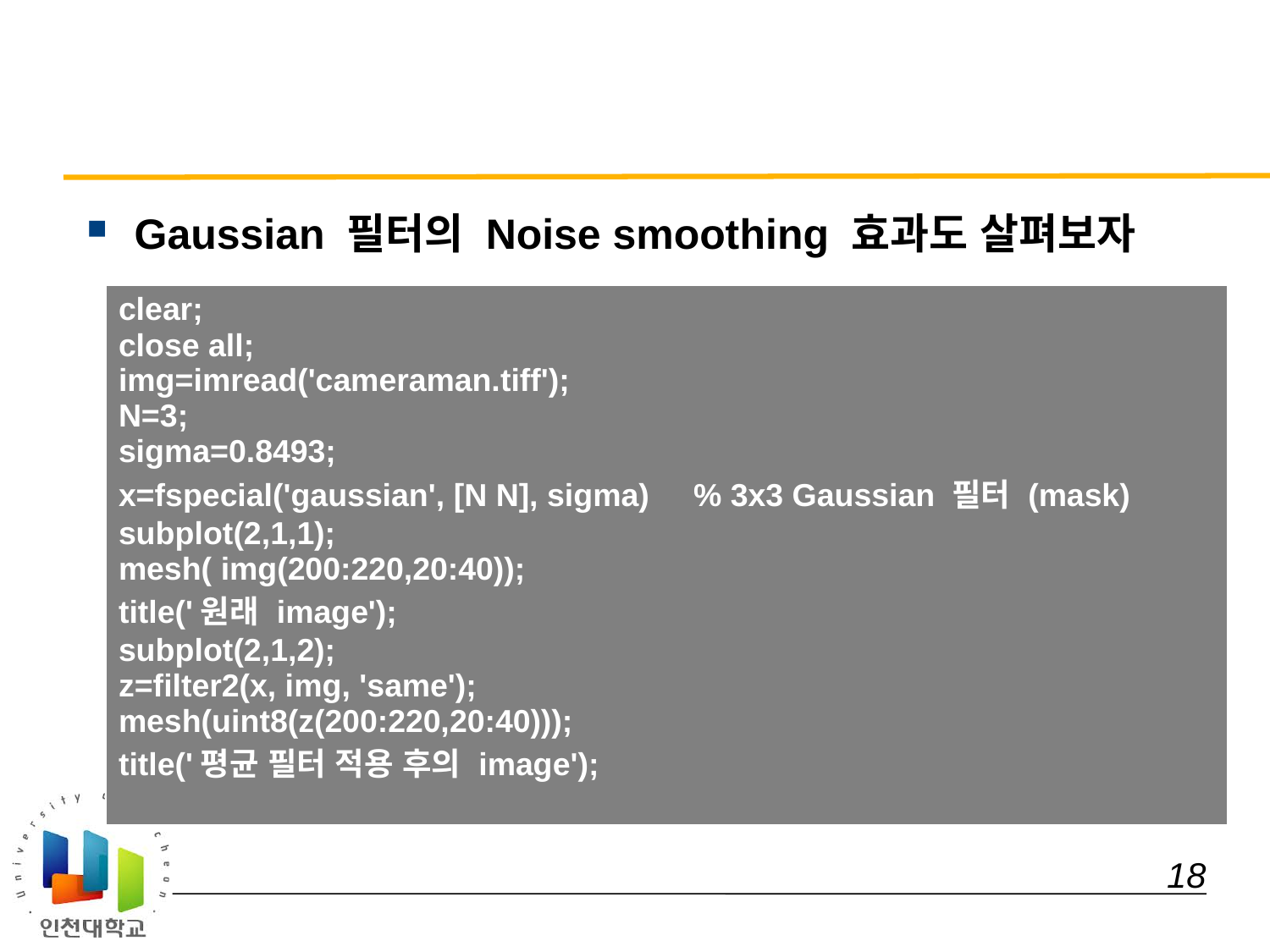

#
Gaussian 필터의 Noise smoothing 효과도 살펴보자

| clear; close all; img=imread('cameraman.tiff'); N=3; sigma=0.8493; x=fspecial('gaussian', [N N], sigma) % 3x3 Gaussian 필터 (mask) subplot(2,1,1); mesh( img(200:220,20:40)); title('원래 image'); subplot(2,1,2); z=filter2(x, img, 'same'); mesh(uint8(z(200:220,20:40))); title('평균 필터 적용 후의 image'); |
| --- |
 18